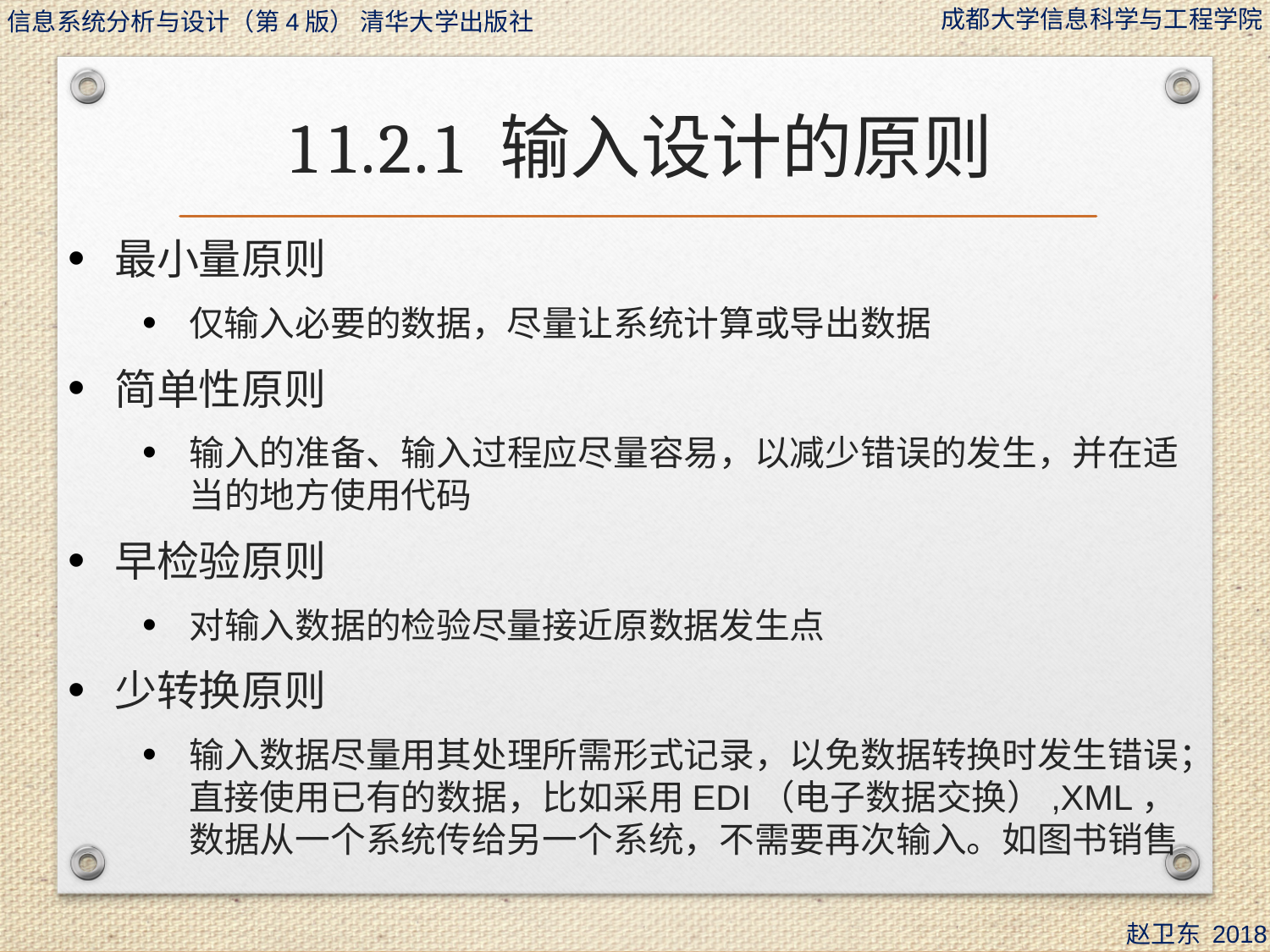

# 11.2.1 输入设计的原则
最小量原则
仅输入必要的数据，尽量让系统计算或导出数据
简单性原则
输入的准备、输入过程应尽量容易，以减少错误的发生，并在适当的地方使用代码
早检验原则
对输入数据的检验尽量接近原数据发生点
少转换原则
输入数据尽量用其处理所需形式记录，以免数据转换时发生错误；直接使用已有的数据，比如采用EDI（电子数据交换）,XML，数据从一个系统传给另一个系统，不需要再次输入。如图书销售